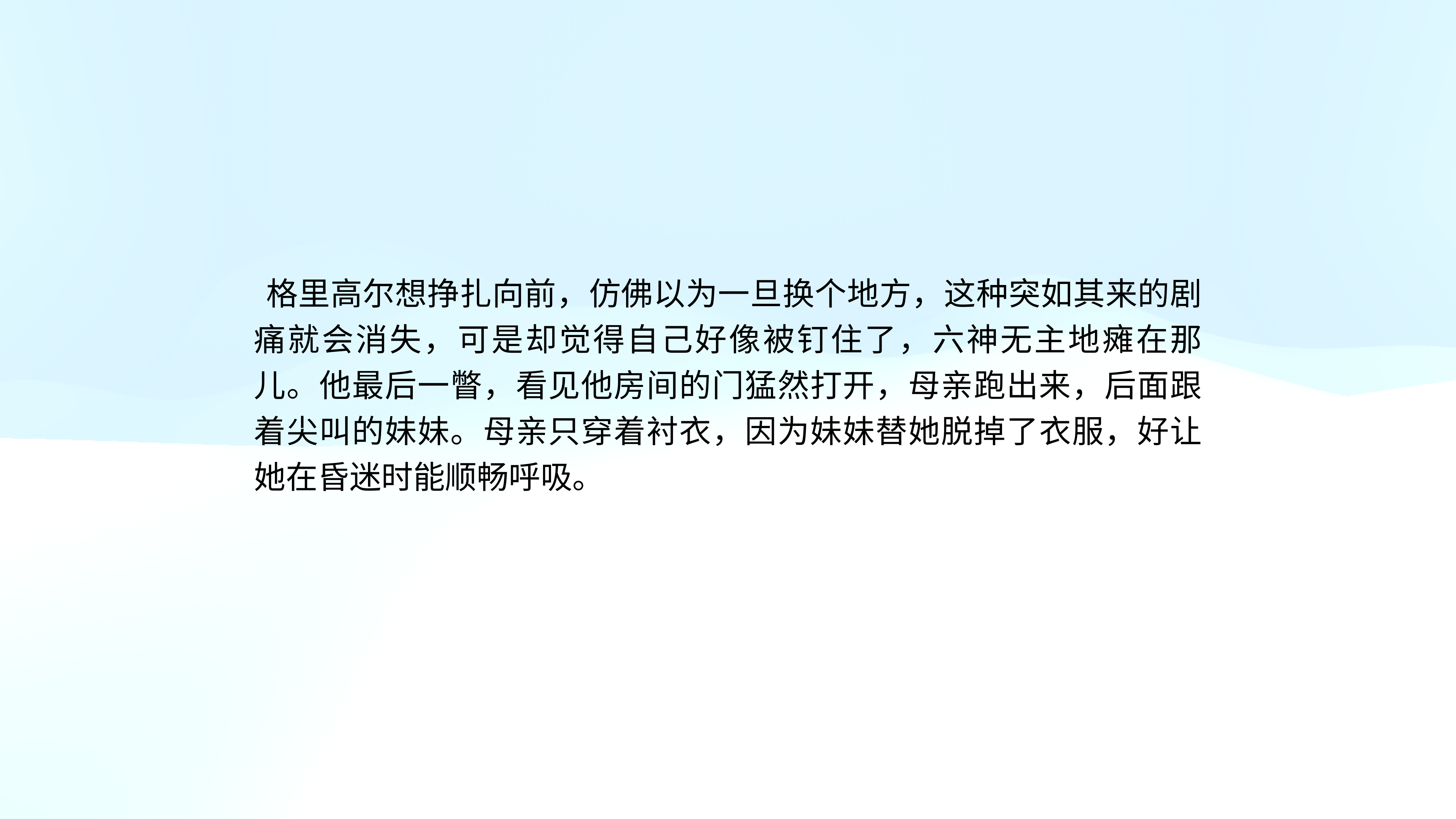

格里高尔想挣扎向前，仿佛以为一旦换个地方，这种突如其来的剧痛就会消失，可是却觉得自己好像被钉住了，六神无主地瘫在那儿。他最后一瞥，看见他房间的门猛然打开，母亲跑出来，后面跟着尖叫的妹妹。母亲只穿着衬衣，因为妹妹替她脱掉了衣服，好让她在昏迷时能顺畅呼吸。